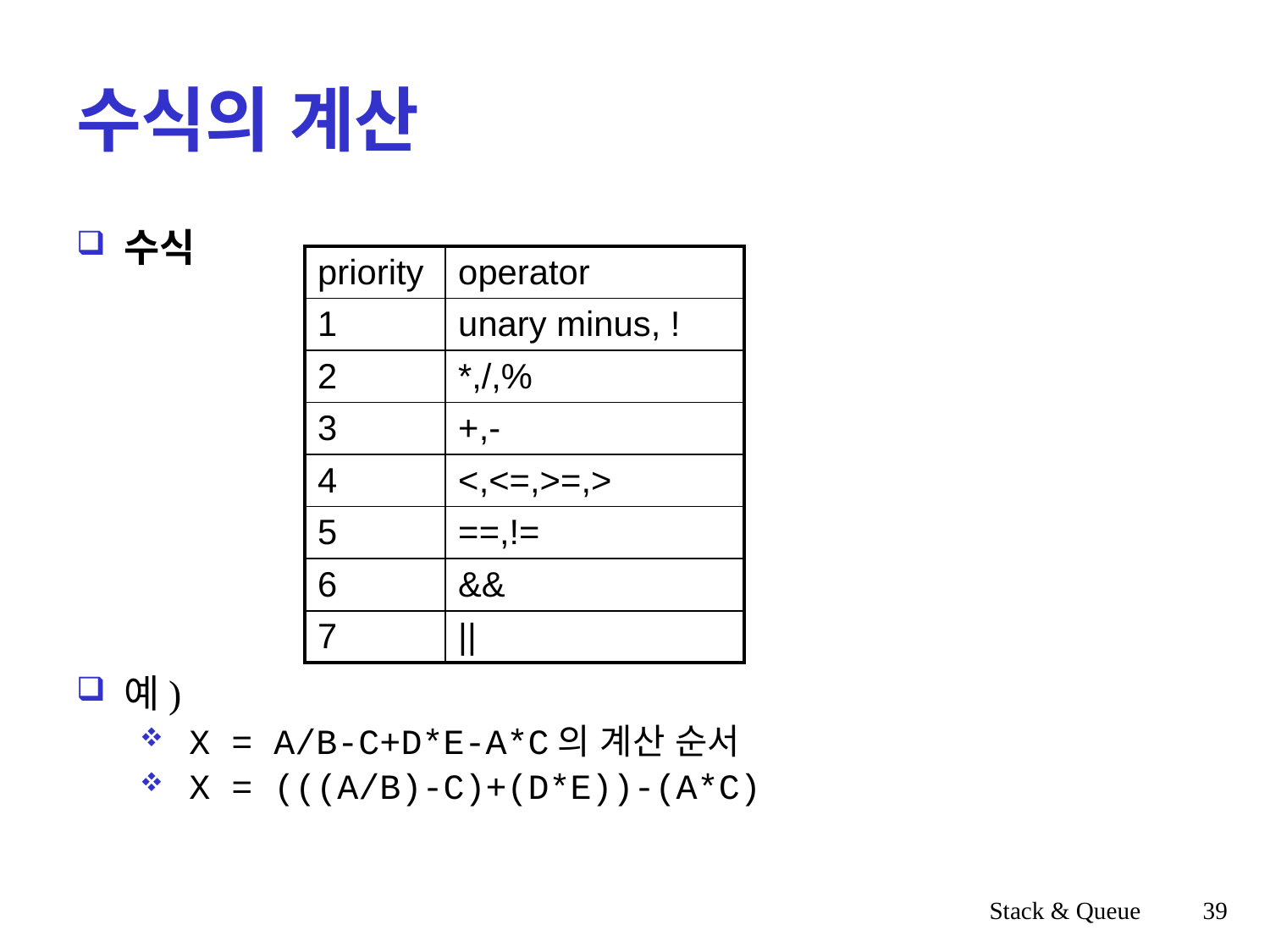

# 수식의 계산
수식

예)
 X = A/B-C+D*E-A*C의 계산 순서
 X = (((A/B)-C)+(D*E))-(A*C)
| priority | operator |
| --- | --- |
| 1 | unary minus, ! |
| 2 | \*,/,% |
| 3 | +,- |
| 4 | <,<=,>=,> |
| 5 | ==,!= |
| 6 | && |
| 7 | || |
Stack & Queue
39